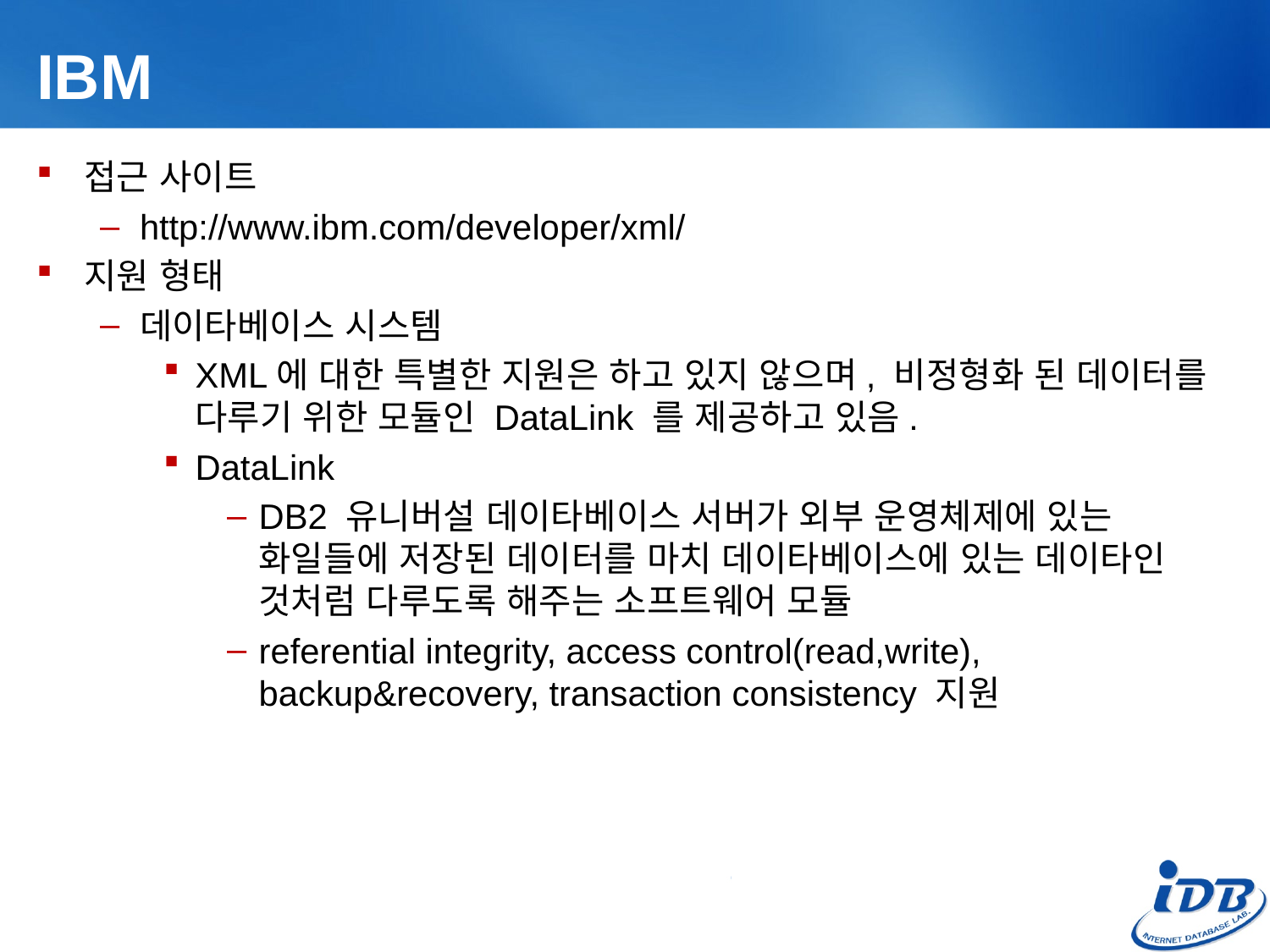

# IBM
접근 사이트
http://www.ibm.com/developer/xml/
지원 형태
데이타베이스 시스템
XML에 대한 특별한 지원은 하고 있지 않으며, 비정형화 된 데이터를 다루기 위한 모듈인 DataLink 를 제공하고 있음.
DataLink
DB2 유니버설 데이타베이스 서버가 외부 운영체제에 있는 화일들에 저장된 데이터를 마치 데이타베이스에 있는 데이타인 것처럼 다루도록 해주는 소프트웨어 모듈
referential integrity, access control(read,write), backup&recovery, transaction consistency 지원